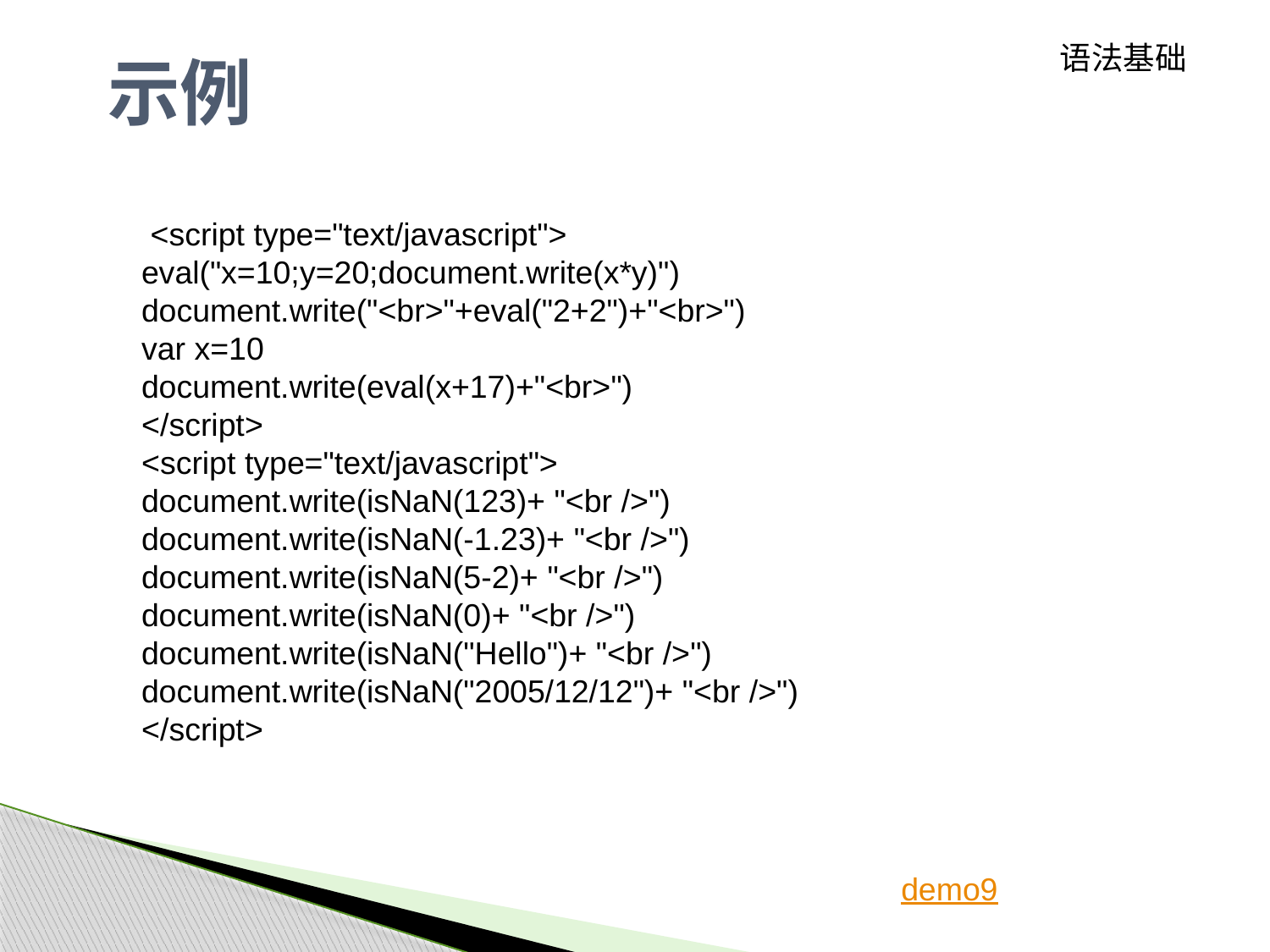

# 示例
语法基础
 <script type="text/javascript">
eval("x=10;y=20;document.write(x*y)")
document.write("<br>"+eval("2+2")+"<br>")
var x=10
document.write(eval(x+17)+"<br>")
</script>
<script type="text/javascript">
document.write(isNaN(123)+ "<br />")
document.write(isNaN(-1.23)+ "<br />")
document.write(isNaN(5-2)+ "<br />")
document.write(isNaN(0)+ "<br />")
document.write(isNaN("Hello")+ "<br />")
document.write(isNaN("2005/12/12")+ "<br />")
</script>
demo9